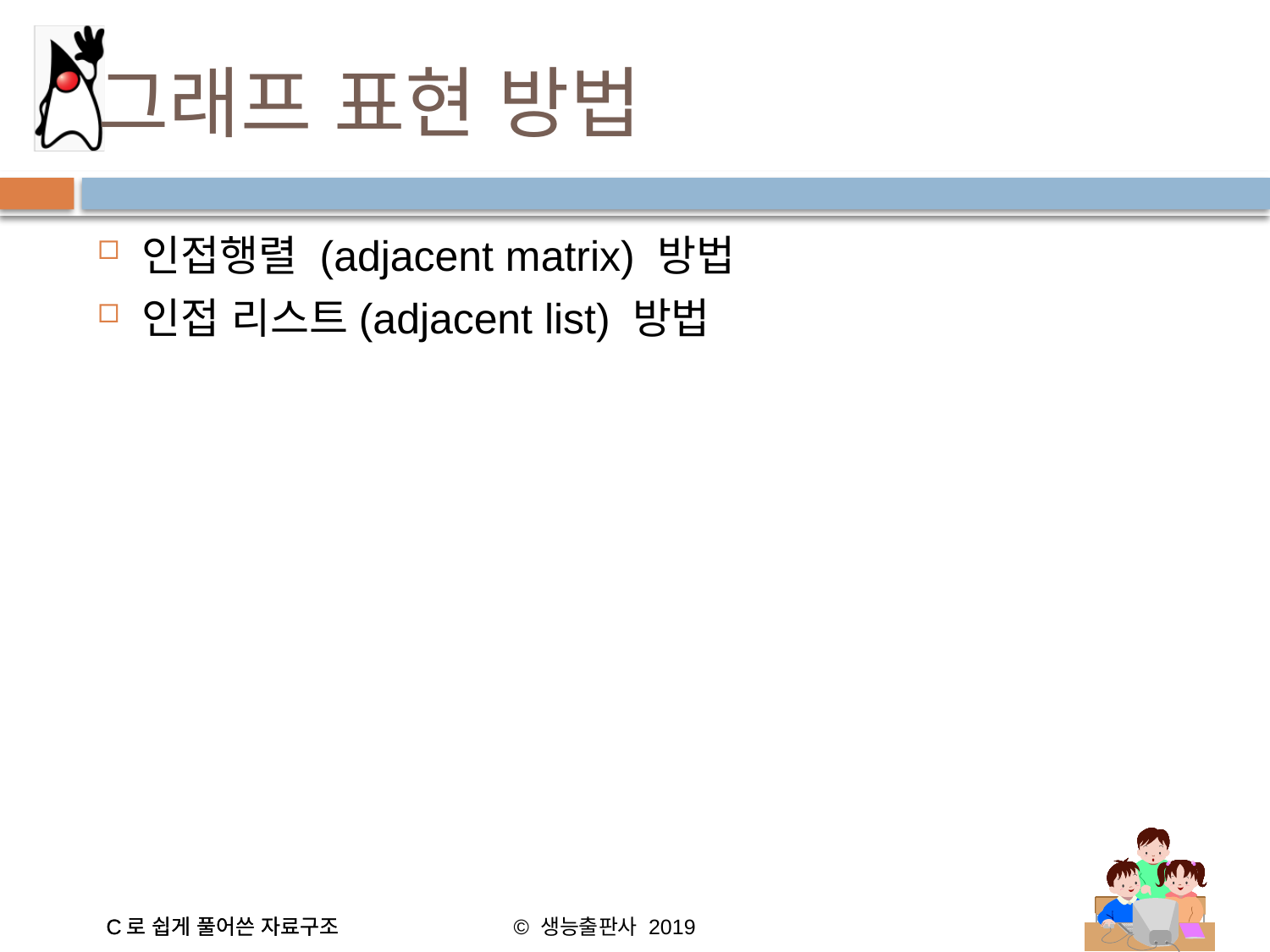

# 그래프 표현 방법
인접행렬 (adjacent matrix) 방법
인접 리스트(adjacent list) 방법